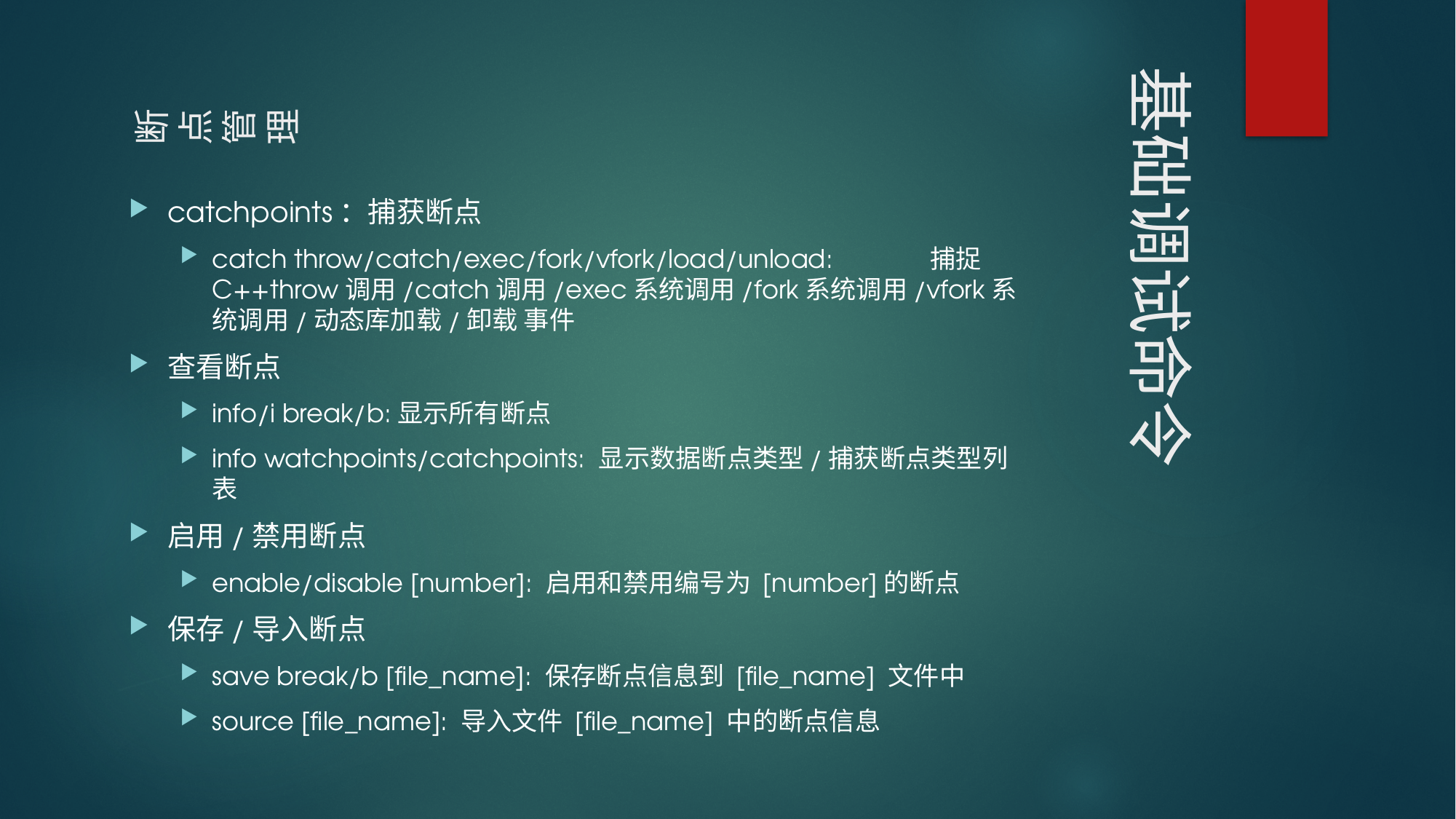

# 断点管理
基础调试命令
catchpoints：捕获断点
catch throw/catch/exec/fork/vfork/load/unload:	捕捉C++throw调用/catch调用/exec系统调用/fork系统调用/vfork系统调用/动态库加载/卸载 事件
查看断点
info/i break/b:显示所有断点
info watchpoints/catchpoints: 显示数据断点类型/捕获断点类型列表
启用/禁用断点
enable/disable [number]: 启用和禁用编号为 [number]的断点
保存/导入断点
save break/b [file_name]: 保存断点信息到 [file_name] 文件中
source [file_name]: 导入文件 [file_name] 中的断点信息